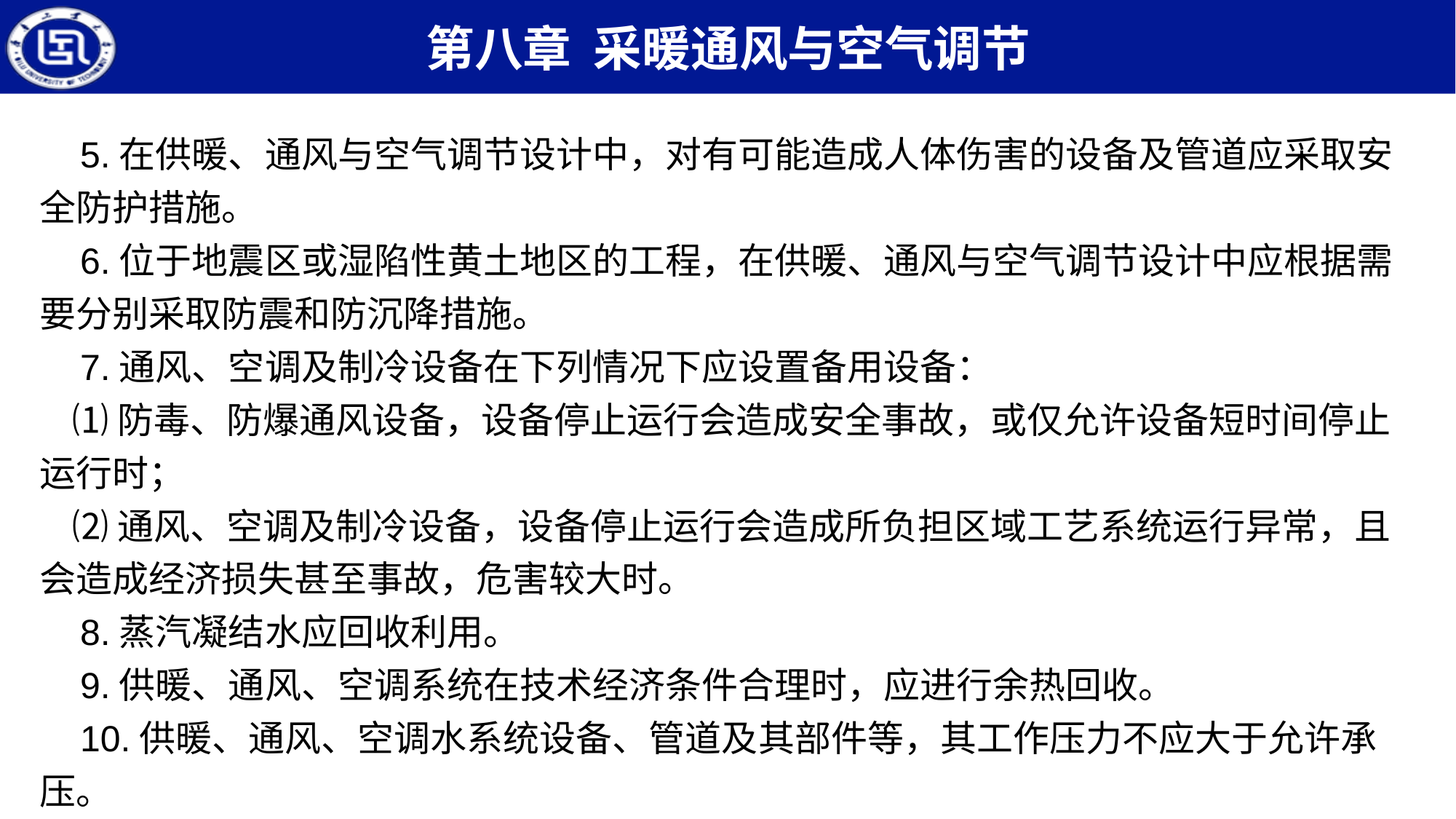

5.在供暖、通风与空气调节设计中，对有可能造成人体伤害的设备及管道应采取安全防护措施。
    6.位于地震区或湿陷性黄土地区的工程，在供暖、通风与空气调节设计中应根据需要分别采取防震和防沉降措施。
    7.通风、空调及制冷设备在下列情况下应设置备用设备：
    ⑴防毒、防爆通风设备，设备停止运行会造成安全事故，或仅允许设备短时间停止运行时；
    ⑵通风、空调及制冷设备，设备停止运行会造成所负担区域工艺系统运行异常，且会造成经济损失甚至事故，危害较大时。
    8.蒸汽凝结水应回收利用。
    9.供暖、通风、空调系统在技术经济条件合理时，应进行余热回收。
    10.供暖、通风、空调水系统设备、管道及其部件等，其工作压力不应大于允许承压。